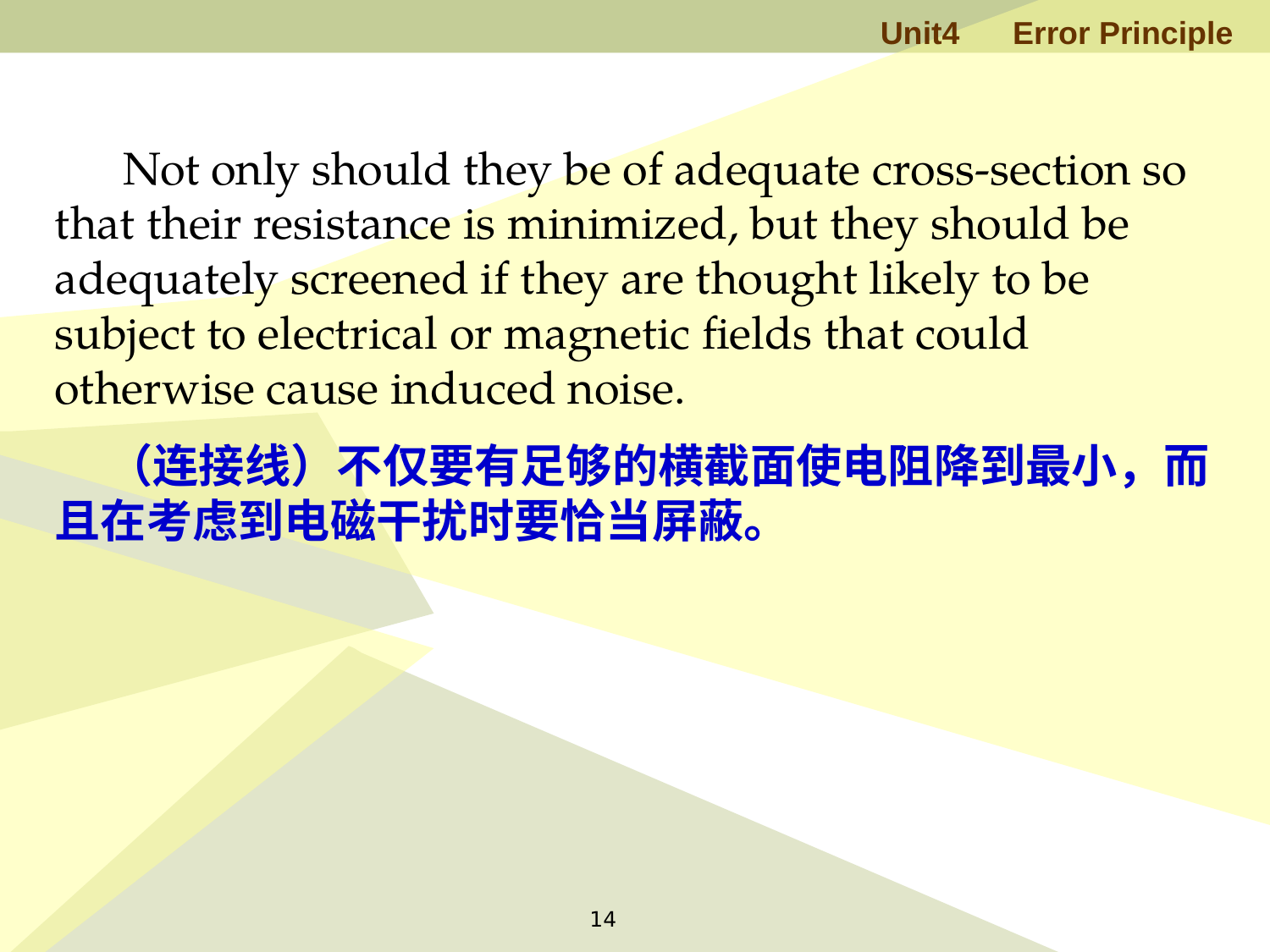

Not only should they be of adequate cross-section so that their resistance is minimized, but they should be adequately screened if they are thought likely to be subject to electrical or magnetic fields that could otherwise cause induced noise.
    （连接线）不仅要有足够的横截面使电阻降到最小，而且在考虑到电磁干扰时要恰当屏蔽。
14